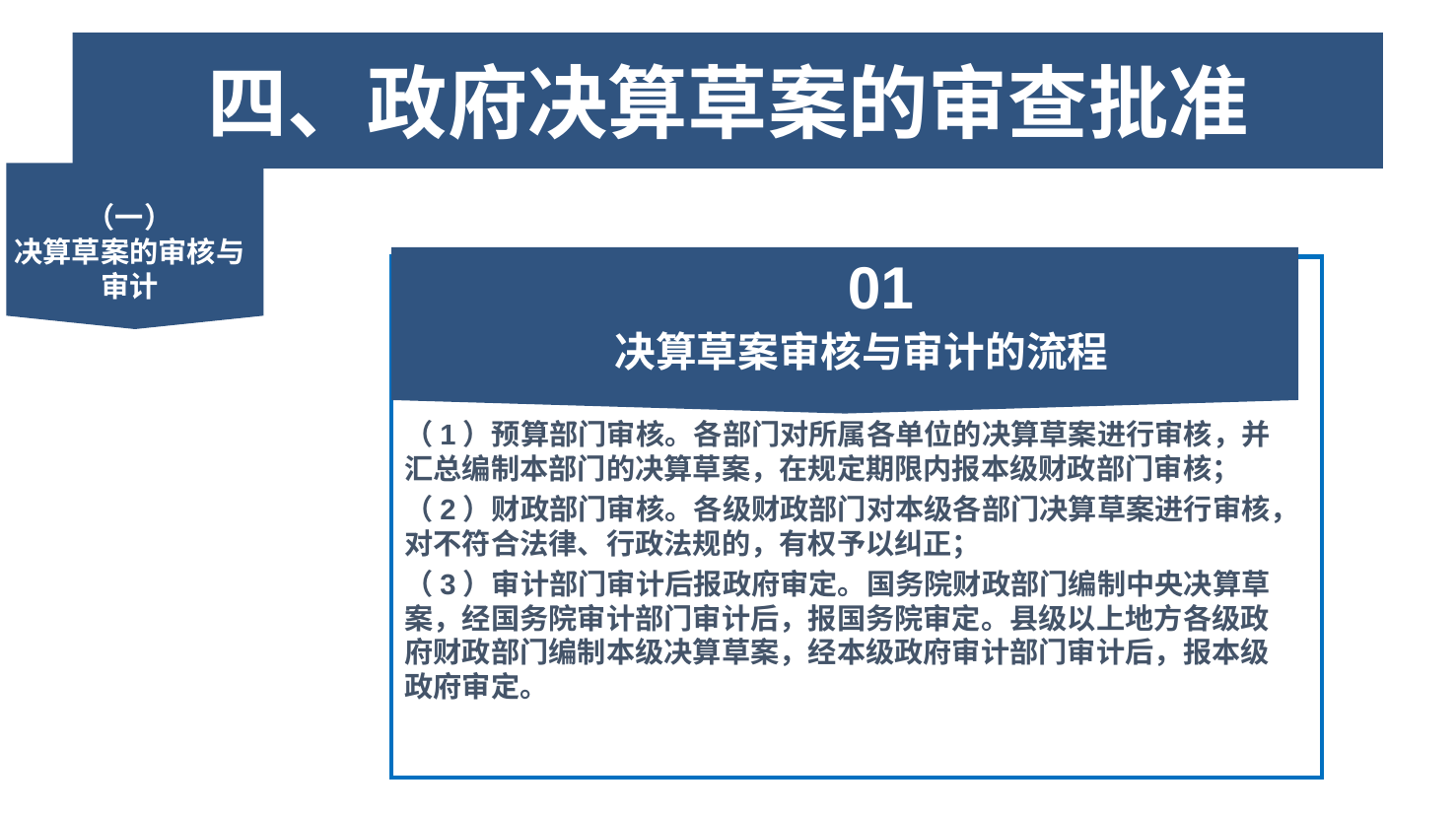

单击添加标题
四、政府决算草案的审查批准

（一）
决算草案的审核与审计
（三）作用
01

决算草案审核与审计的流程
（1）预算部门审核。各部门对所属各单位的决算草案进行审核，并汇总编制本部门的决算草案，在规定期限内报本级财政部门审核；
（2）财政部门审核。各级财政部门对本级各部门决算草案进行审核，对不符合法律、行政法规的，有权予以纠正；
（3）审计部门审计后报政府审定。国务院财政部门编制中央决算草案，经国务院审计部门审计后，报国务院审定。县级以上地方各级政府财政部门编制本级决算草案，经本级政府审计部门审计后，报本级政府审定。